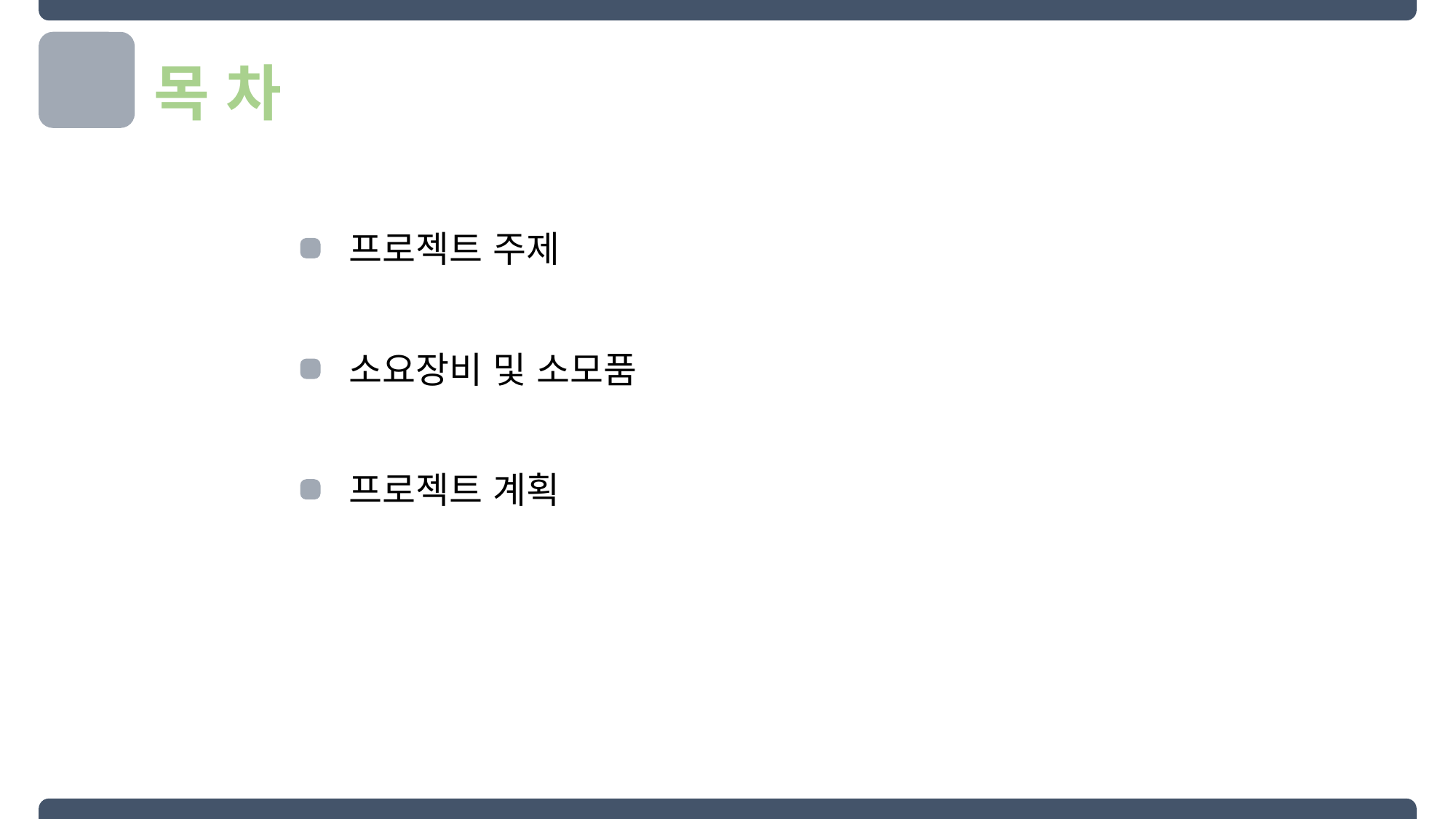

목 차
프로젝트 주제

소요장비 및 소모품

프로젝트 계획